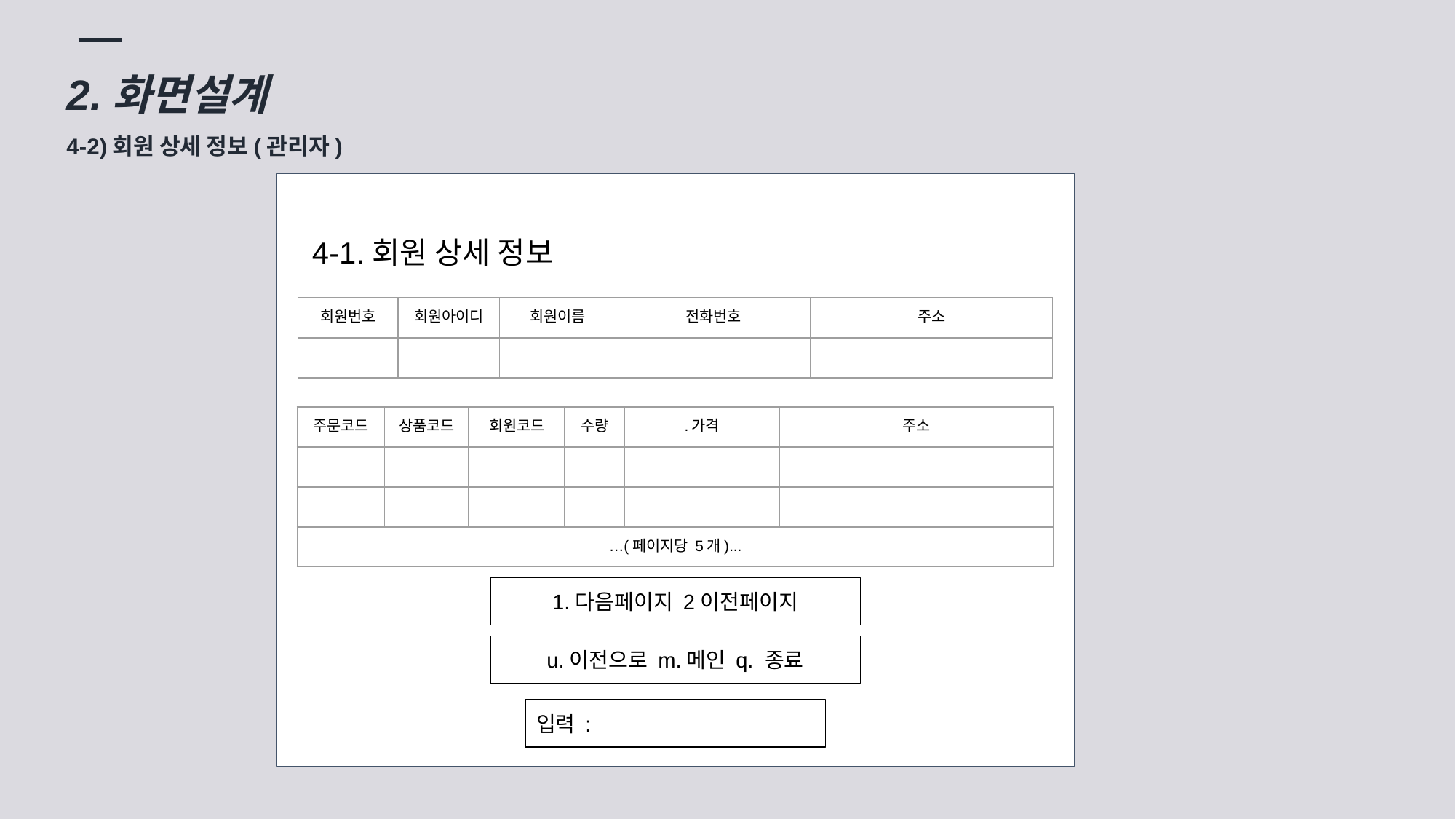

2.화면설계
4-2)회원 상세 정보(관리자)

4-1.회원 상세 정보
| 회원번호 | 회원아이디 | 회원이름 | 전화번호 | 주소 |
| --- | --- | --- | --- | --- |
|  |  |  |  |  |
| 주문코드 | 상품코드 | 회원코드 | 수량 | .가격 | 주소 |
| --- | --- | --- | --- | --- | --- |
|  |  |  |  |  |  |
|  |  |  |  |  |  |
| …(페이지당 5개)... |  |  |  |  |  |
1.다음페이지 2이전페이지
u.이전으로 m.메인 q. 종료
입력 :